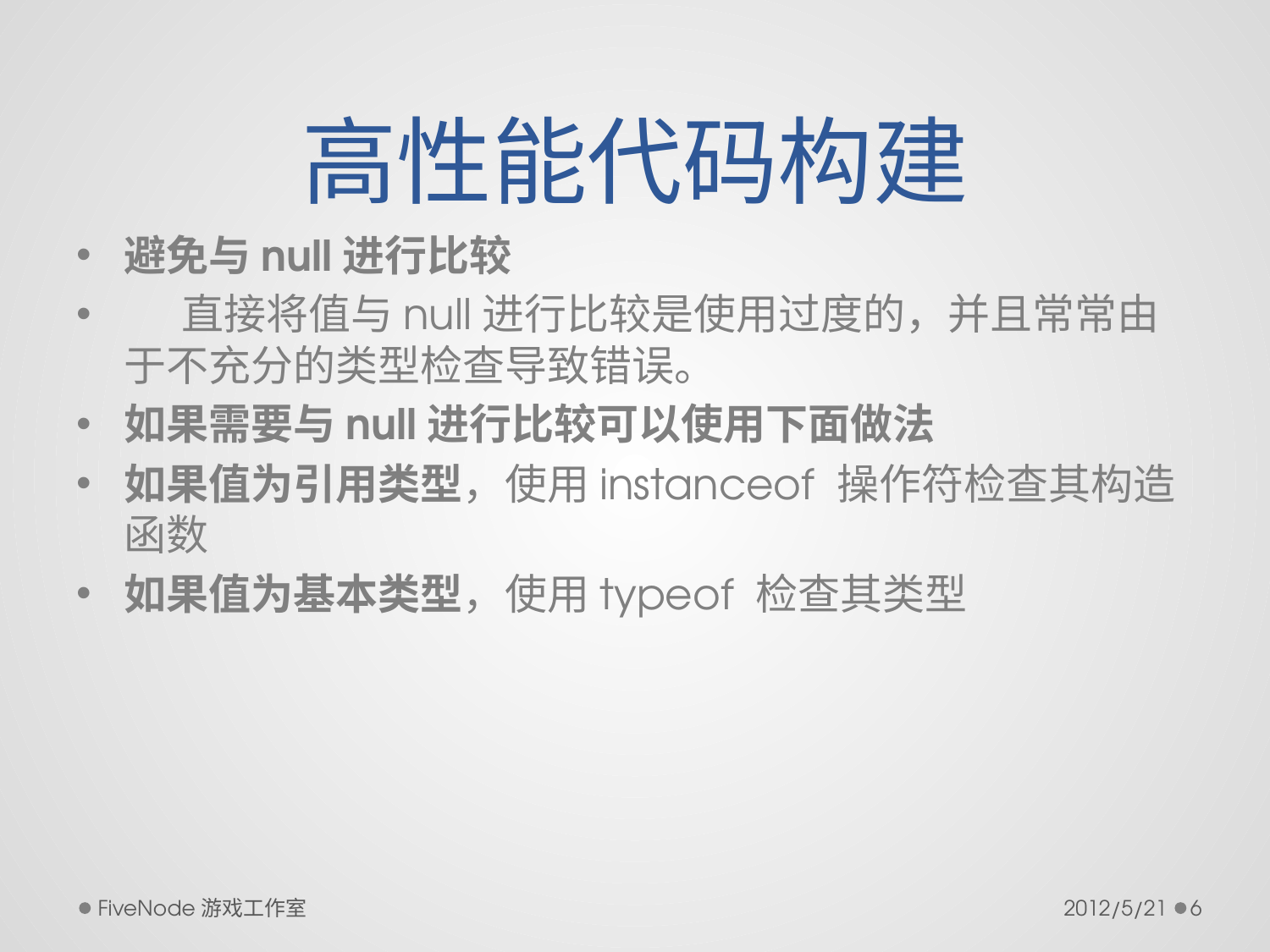

# 高性能代码构建
避免与null进行比较
     直接将值与null进行比较是使用过度的，并且常常由于不充分的类型检查导致错误。
如果需要与null进行比较可以使用下面做法
如果值为引用类型，使用instanceof 操作符检查其构造函数
如果值为基本类型，使用typeof 检查其类型

FiveNode游戏工作室
2012/5/21
6